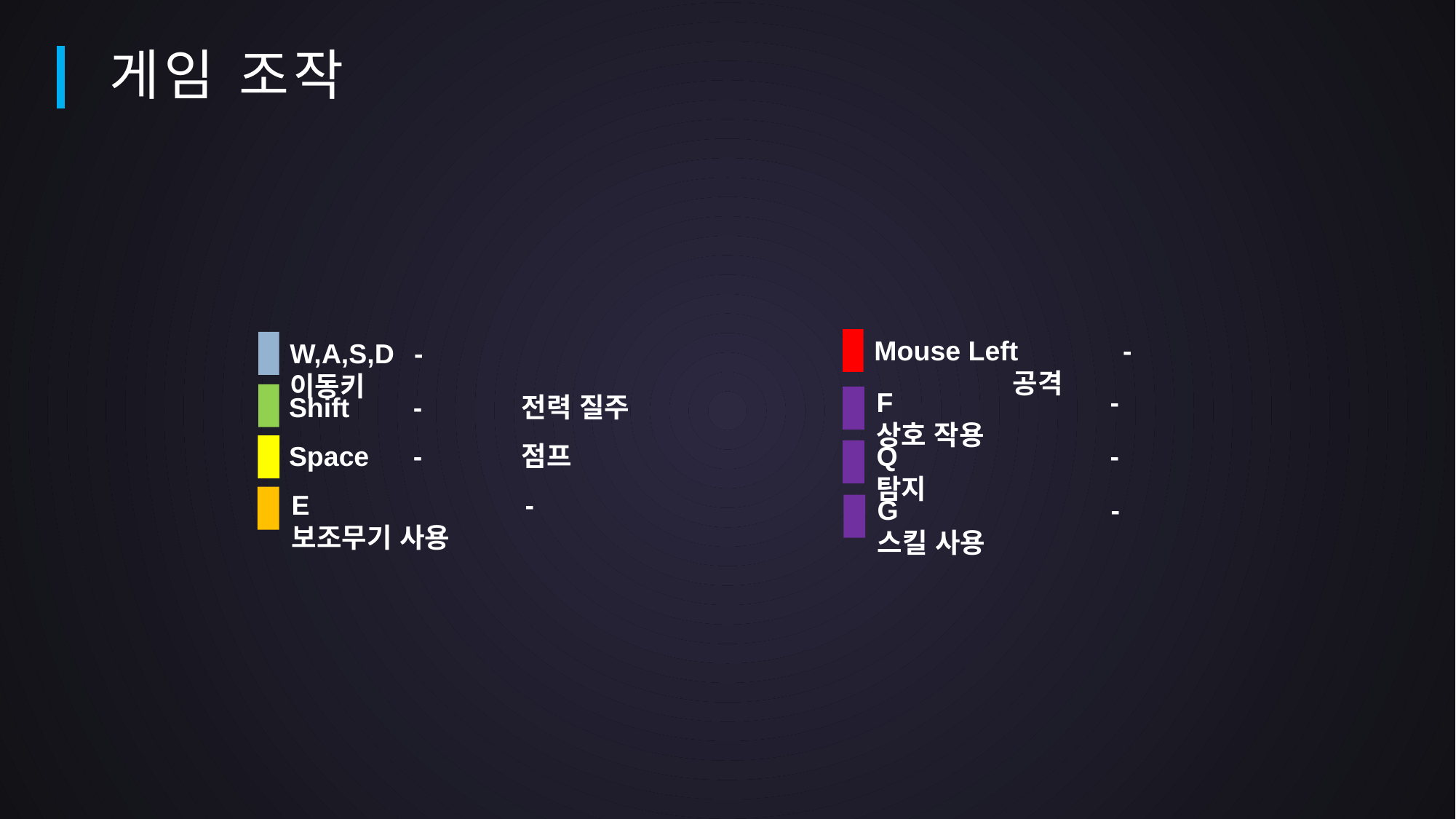

게임 조작

Mouse Left	    -	   공격

W,A,S,D	  -	 이동키

F		  -    상호 작용

Shift	  -	 전력 질주

Space	  -	 점프
Q		  -    탐지

E		  -	 보조무기 사용

G		  -    스킬 사용